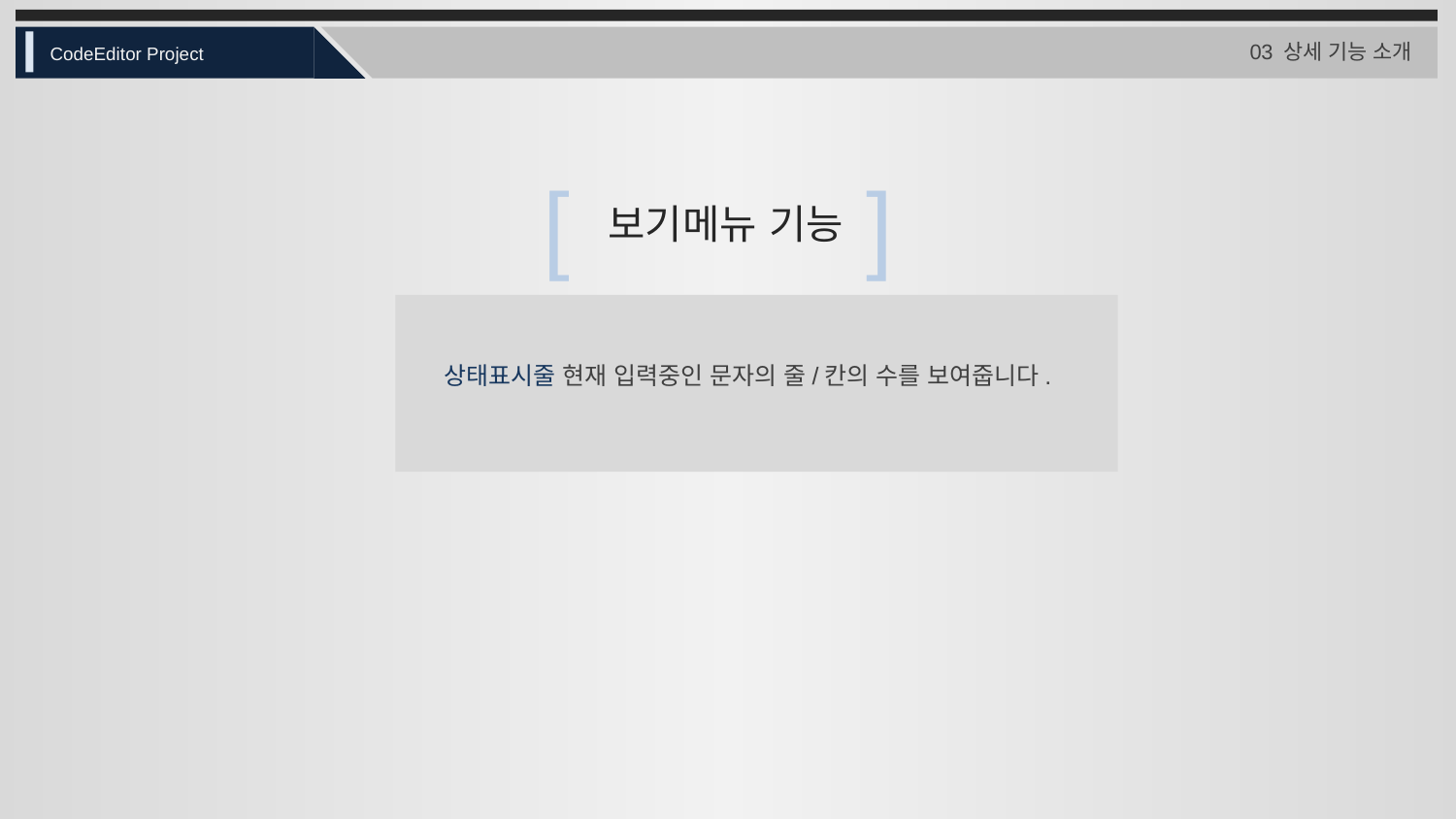

03 상세 기능 소개
CodeEditor Project
[
]
보기메뉴 기능

상태표시줄 현재 입력중인 문자의 줄/칸의 수를 보여줍니다.